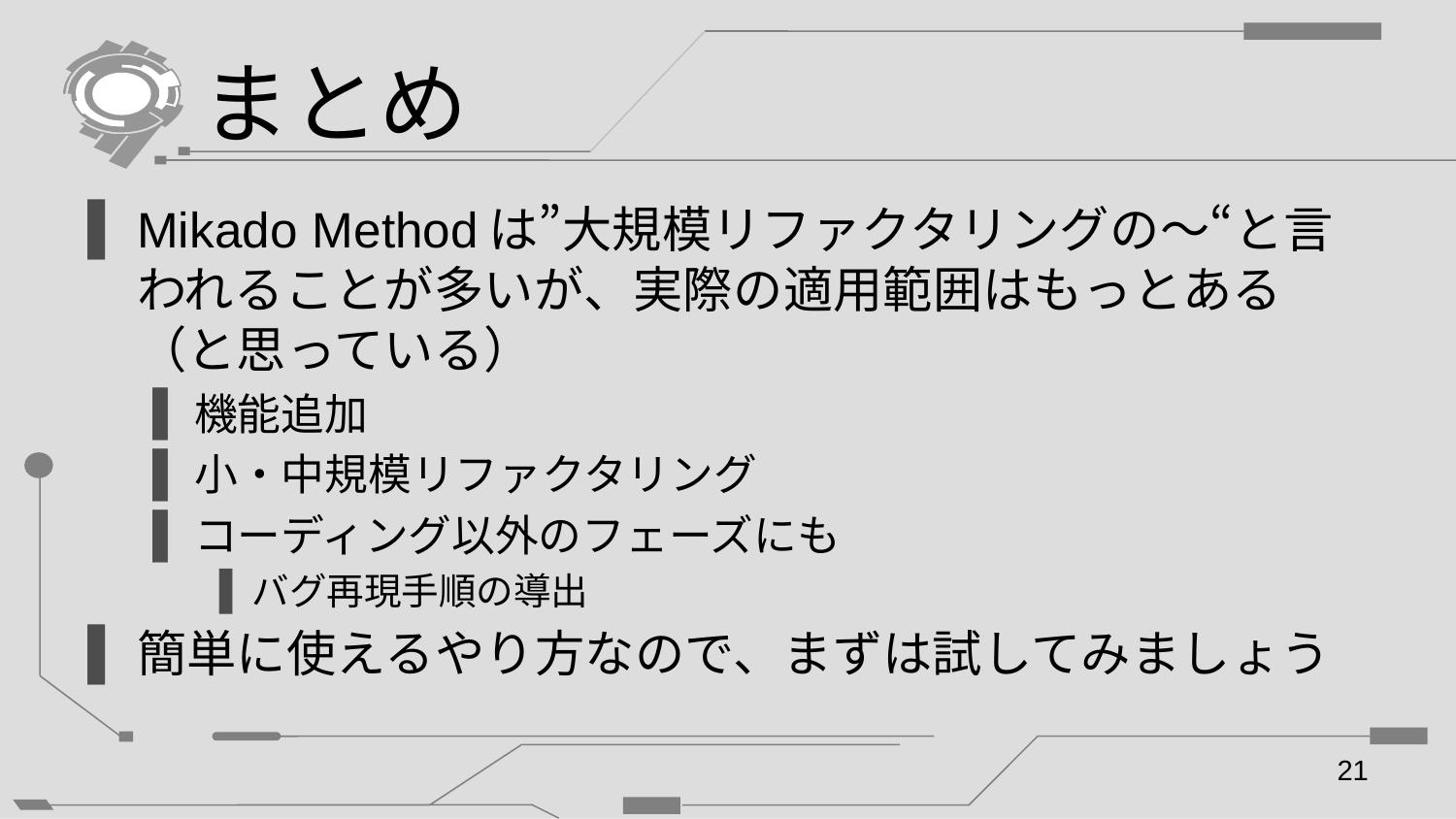

# まとめ
Mikado Methodは”大規模リファクタリングの～“と言われることが多いが、実際の適用範囲はもっとある（と思っている）
機能追加
小・中規模リファクタリング
コーディング以外のフェーズにも
バグ再現手順の導出
簡単に使えるやり方なので、まずは試してみましょう
21